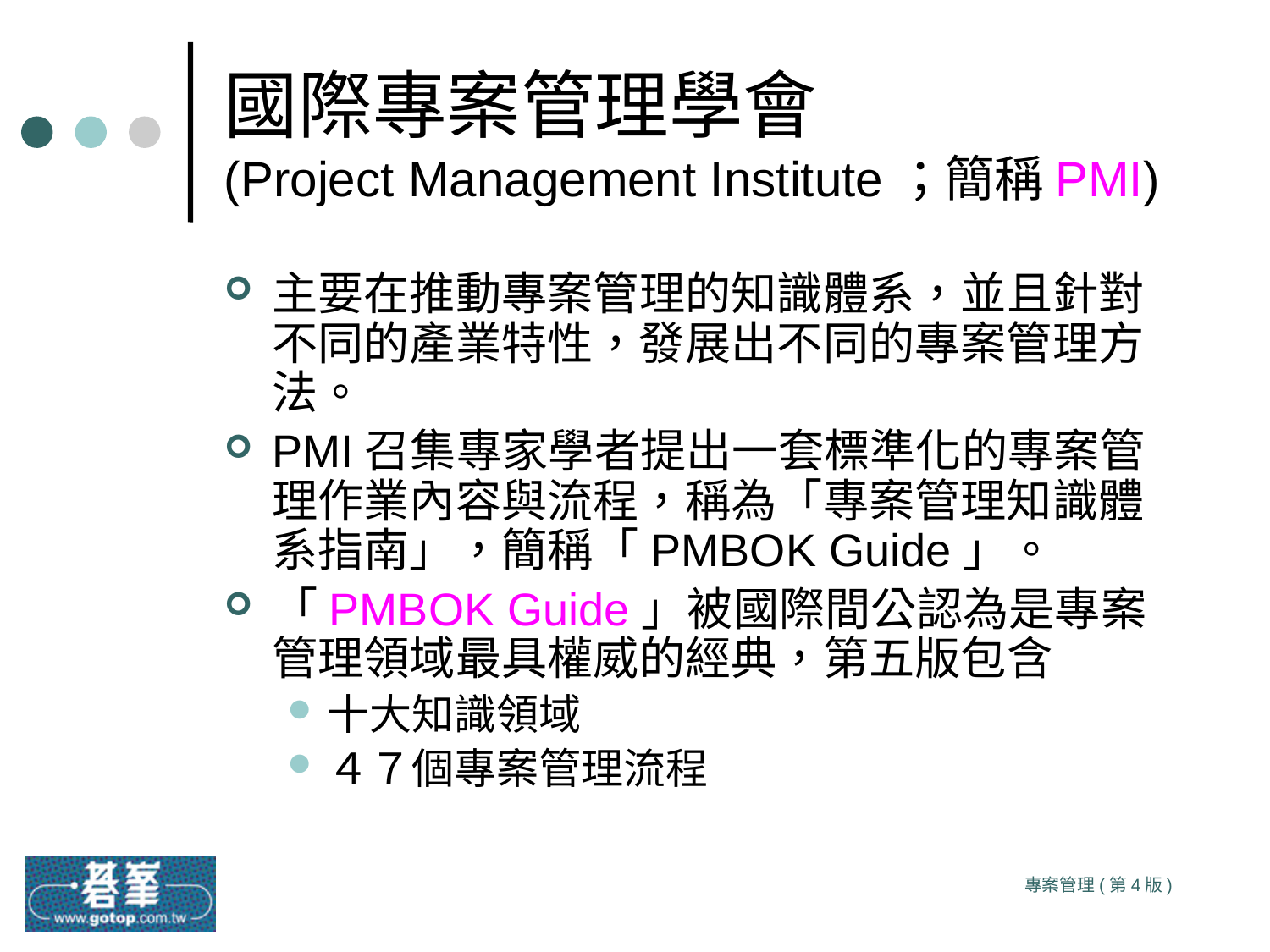

# 國際專案管理學會 (Project Management Institute；簡稱PMI)
主要在推動專案管理的知識體系，並且針對不同的產業特性，發展出不同的專案管理方法。
PMI召集專家學者提出一套標準化的專案管理作業內容與流程，稱為「專案管理知識體系指南」，簡稱「PMBOK Guide」。
「PMBOK Guide」被國際間公認為是專案管理領域最具權威的經典，第五版包含
十大知識領域
４７個專案管理流程
專案管理(第4版)